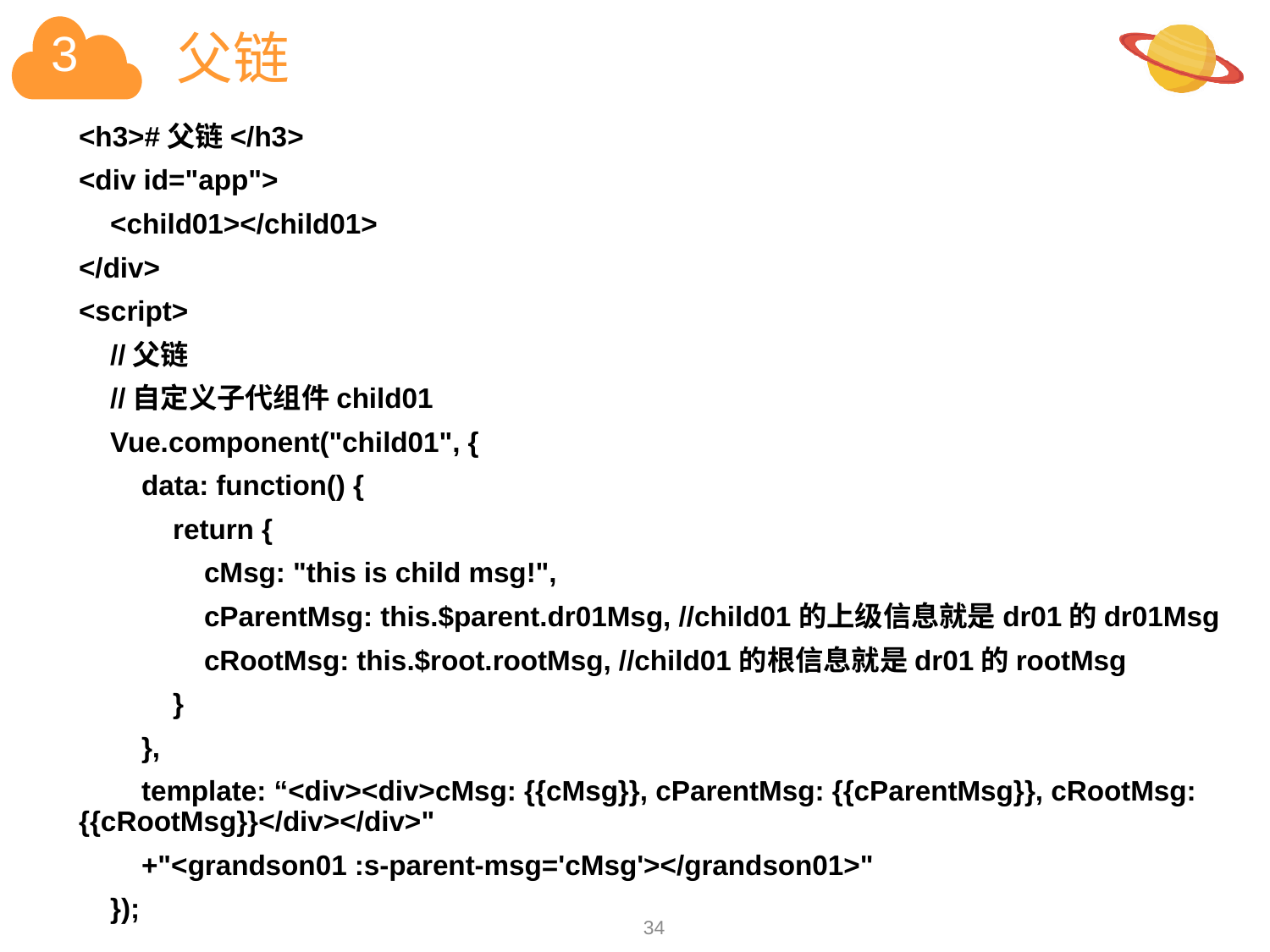

# 父链
<h3>#父链</h3>
<div id="app">
    <child01></child01>
</div>
<script>
    //父链
    //自定义子代组件child01
    Vue.component("child01", {
        data: function() {
            return {
                cMsg: "this is child msg!",
                cParentMsg: this.$parent.dr01Msg, //child01的上级信息就是dr01的dr01Msg
                cRootMsg: this.$root.rootMsg, //child01的根信息就是dr01的rootMsg
            }
        },
        template: “<div><div>cMsg: {{cMsg}}, cParentMsg: {{cParentMsg}}, cRootMsg: {{cRootMsg}}</div></div>"
        +"<grandson01 :s-parent-msg='cMsg'></grandson01>"
    });
34